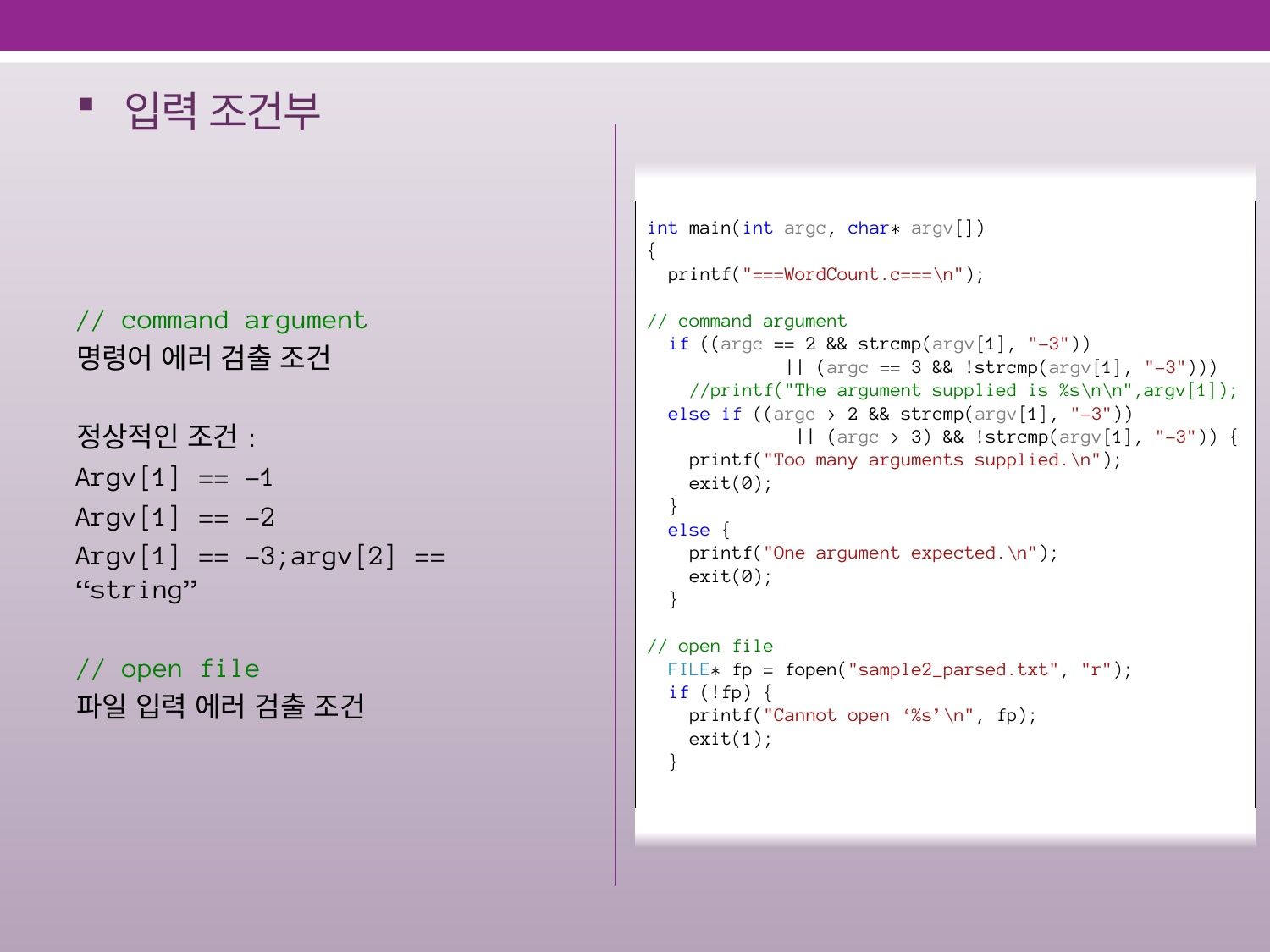

# 입력 조건부

int main(int argc, char* argv[])
{
  printf("===WordCount.c===\n");

// command argument
  if ((argc == 2 && strcmp(argv[1], "-3"))
             || (argc == 3 && !strcmp(argv[1], "-3")))
    //printf("The argument supplied is %s\n\n",argv[1]);
  else if ((argc > 2 && strcmp(argv[1], "-3"))
              || (argc > 3) && !strcmp(argv[1], "-3")) {
    printf("Too many arguments supplied.\n");
    exit(0);
  }
  else {
    printf("One argument expected.\n");
    exit(0);
  }

// open file
  FILE* fp = fopen("sample2_parsed.txt", "r");
  if (!fp) {
    printf("Cannot open ‘%s’\n", fp);
    exit(1);
  }

// command argument
명령어 에러 검출 조건

정상적인 조건:
Argv[1] == -1
Argv[1] == -2
Argv[1] == -3;argv[2] == “string”

// open file
파일 입력 에러 검출 조건